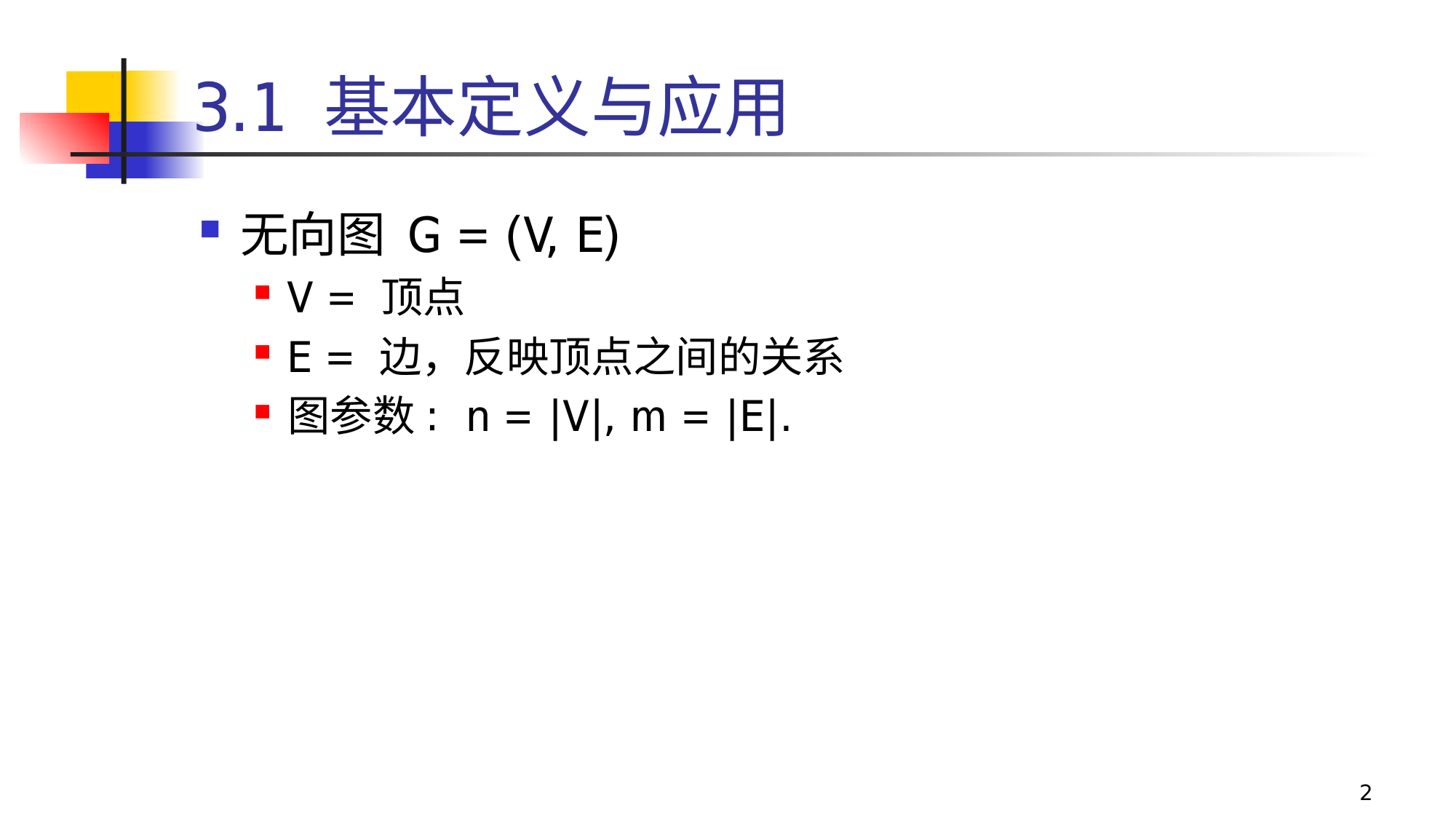

# 3.1 基本定义与应用
无向图 G = (V, E)
V = 顶点
E = 边，反映顶点之间的关系
图参数:  n = |V|, m = |E|.

2